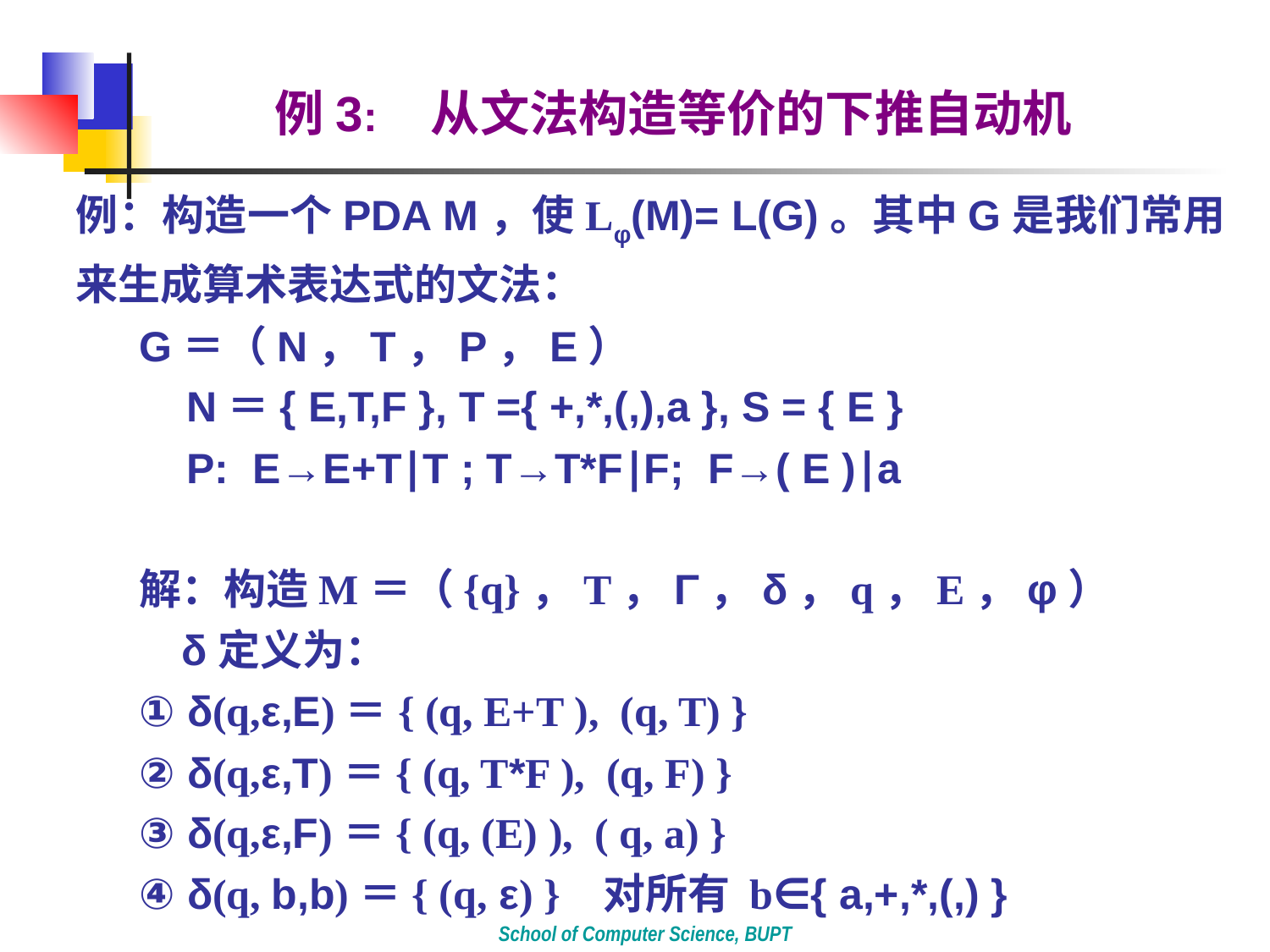

例3:   从文法构造等价的下推自动机
例：构造一个PDA M，使Lφ(M)= L(G)。其中G是我们常用来生成算术表达式的文法：
G＝（N，T，P，E）
    N＝{ E,T,F }, T ={ +,*,(,),a }, S = { E }
    P:  E→E+T∣T ; T→T*F∣F;  F→( E )∣a

解：构造M＝（{q}，T，Γ，δ，q，E，φ）
    δ定义为：
① δ(q,ε,E)＝{ (q, E+T ),  (q, T) }
② δ(q,ε,T)＝{ (q, T*F ),  (q, F) }
③ δ(q,ε,F)＝{ (q, (E) ),  ( q, a) }
④ δ(q, b,b)＝{ (q, ε) }   对所有 b∈{ a,+,*,(,) }
School of Computer Science, BUPT
9